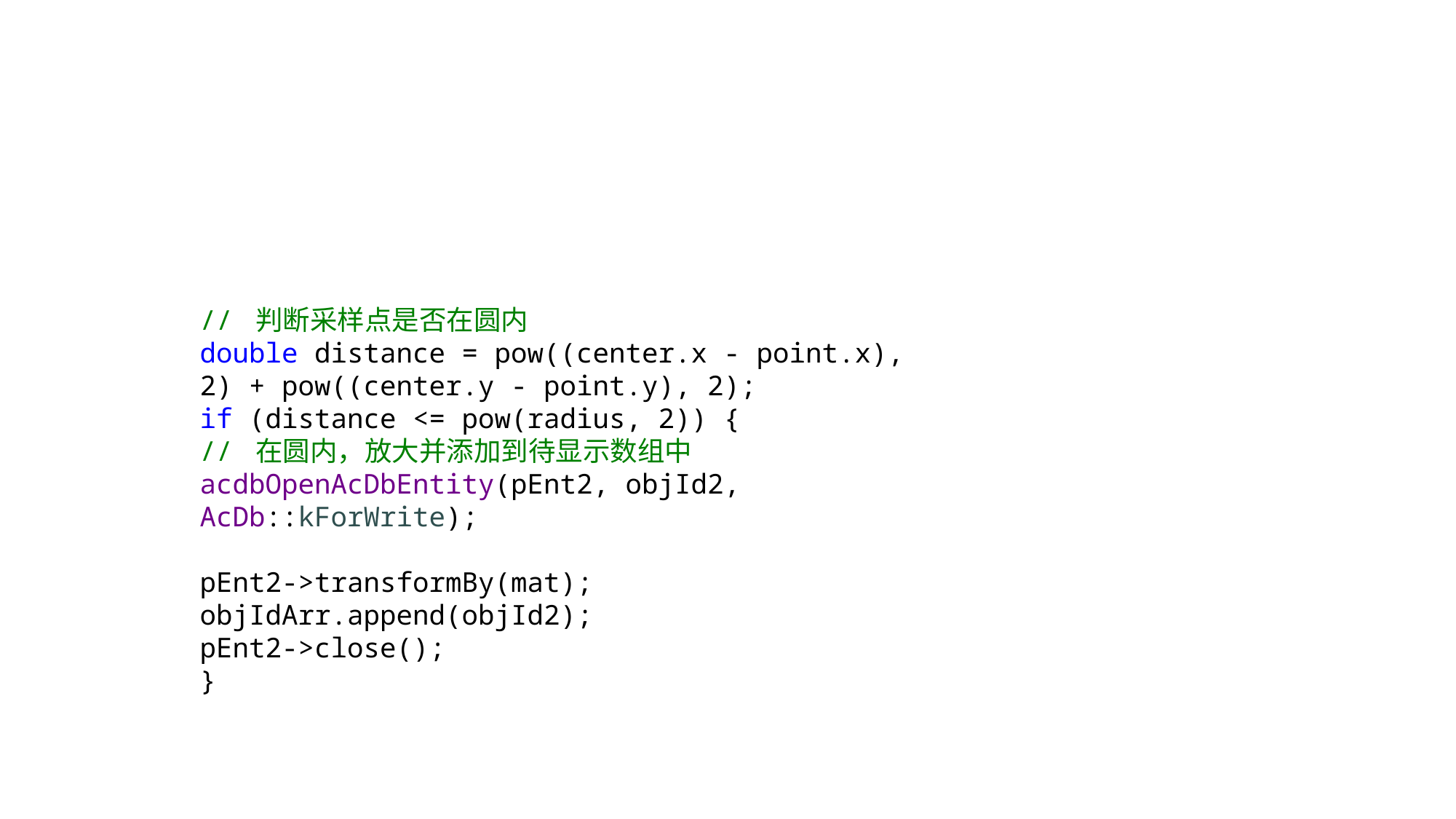

// 判断采样点是否在圆内
double distance = pow((center.x - point.x), 2) + pow((center.y - point.y), 2);
if (distance <= pow(radius, 2)) {
// 在圆内，放大并添加到待显示数组中
acdbOpenAcDbEntity(pEnt2, objId2, AcDb::kForWrite);

pEnt2->transformBy(mat);
objIdArr.append(objId2);
pEnt2->close();
}